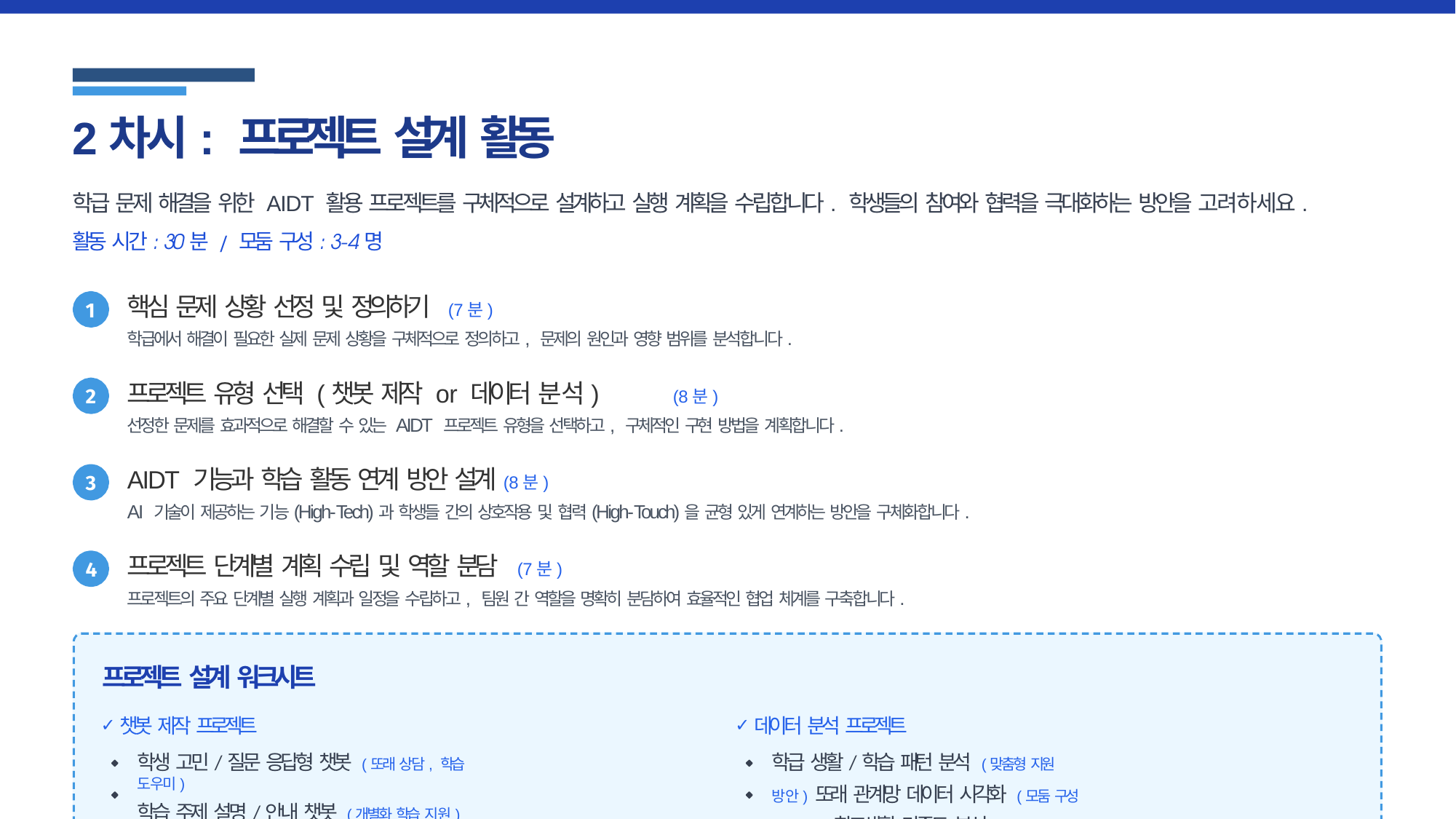

# 2차시: 프로젝트 설계 활동
학급 문제 해결을 위한 AIDT 활용 프로젝트를 구체적으로 설계하고 실행 계획을 수립합니다. 학생들의 참여와 협력을 극대화하는 방안을 고려하세요.
활동 시간: 30분 / 모둠 구성: 3-4명
핵심 문제 상황 선정 및 정의하기	(7분)
학급에서 해결이 필요한 실제 문제 상황을 구체적으로 정의하고, 문제의 원인과 영향 범위를 분석합니다.

1
프로젝트 유형 선택 (챗봇 제작 or 데이터 분석)	(8분)
선정한 문제를 효과적으로 해결할 수 있는 AIDT 프로젝트 유형을 선택하고, 구체적인 구현 방법을 계획합니다.

2
AIDT 기능과 학습 활동 연계 방안 설계	(8분)
AI 기술이 제공하는 기능(High-Tech)과 학생들 간의 상호작용 및 협력(High-Touch)을 균형 있게 연계하는 방안을 구체화합니다.

3
프로젝트 단계별 계획 수립 및 역할 분담	(7분)
프로젝트의 주요 단계별 실행 계획과 일정을 수립하고, 팀원 간 역할을 명확히 분담하여 효율적인 협업 체계를 구축합니다.

4

프로젝트 설계 워크시트
챗봇 제작 프로젝트
데이터 분석 프로젝트
학생 고민/질문 응답형 챗봇 (또래 상담, 학습 도우미)
학습 주제 설명/안내 챗봇 (개별화 학습 지원) 학급 행동 규범/갈등 조정 챗봇 (관계 문제 해결) 진로/적성 탐색 도우미 챗봇 (자기 인식 강화) 감정 공감/정서 지원 챗봇 (정서 조절 보조)
학급 생활/학습 패턴 분석 (맞춤형 지원 방안) 또래 관계망 데이터 시각화 (모둠 구성 최적화) 학교생활 만족도 분석 (환경 개선점 도출)
학습 성취도 향상 요인 분석 (효과적 학습법)
정서 상태 변화 추적 분석 (적절한 개입 시점)

HTHT 균형 점검 사항
SEL 역량 연계 방안
High-Tech: AI 기술이 어떤 개인화된 학습 경험을 제공하는가?
High-Touch: 인간적 상호작용과 협력을 어떻게 강화하는가?
균형: 기술이 학생 간 소통과 협력을 방해하지 않고 촉진하는가?
피드백: 학생들의 참여를 모니터링하고 개선할 방법이 있는가?
✪  자기인식: 학생들이 자신의 감정, 생각, 행동을 인식하도록 설계
♢  자기관리: 스트레스 관리, 목표 설정, 자기 동기부여 기회 제공
★ 책임 있는 의사결정: 문제 해결 과정에서 윤리적 판단 기회 포함

자기인식	♢ 자기관리	♧ 사회적 인식	★ 책임 있는 의사결정

✪
관련 SEL 역량:

AIDT 사례 체험으로 이해하는 HTHT×SEL
10